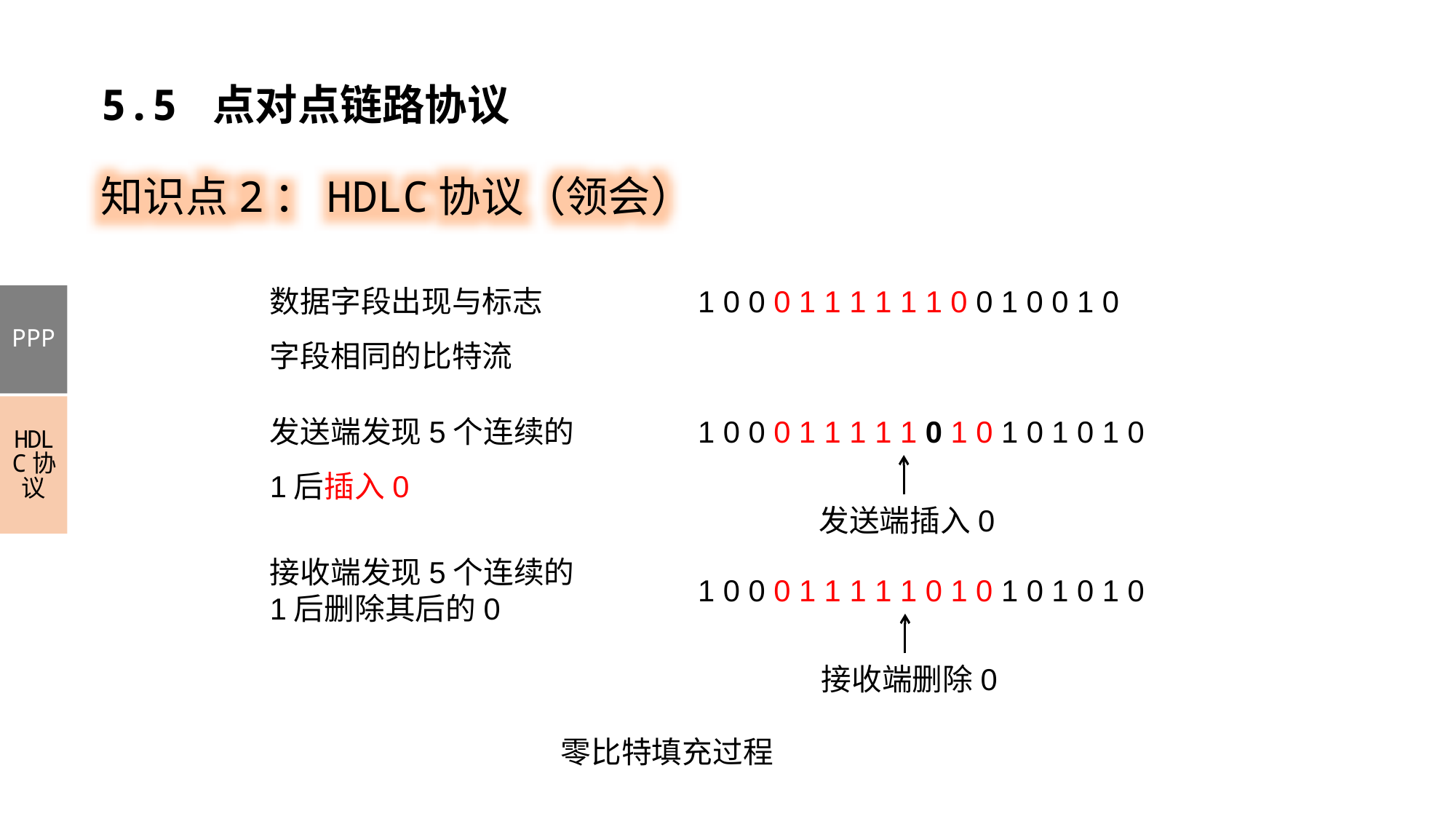

5.5 点对点链路协议
知识点2：HDLC协议（领会）
数据字段出现与标志
字段相同的比特流
1 0 0 0 1 1 1 1 1 1 0 0 1 0 0 1 0
发送端发现5个连续的
1后插入0
1 0 0 0 1 1 1 1 1 0 1 0 1 0 1 0 1 0
发送端插入0
接收端发现5个连续的
1后删除其后的0
1 0 0 0 1 1 1 1 1 0 1 0 1 0 1 0 1 0
接收端删除0
零比特填充过程
PPP
HDLC协议